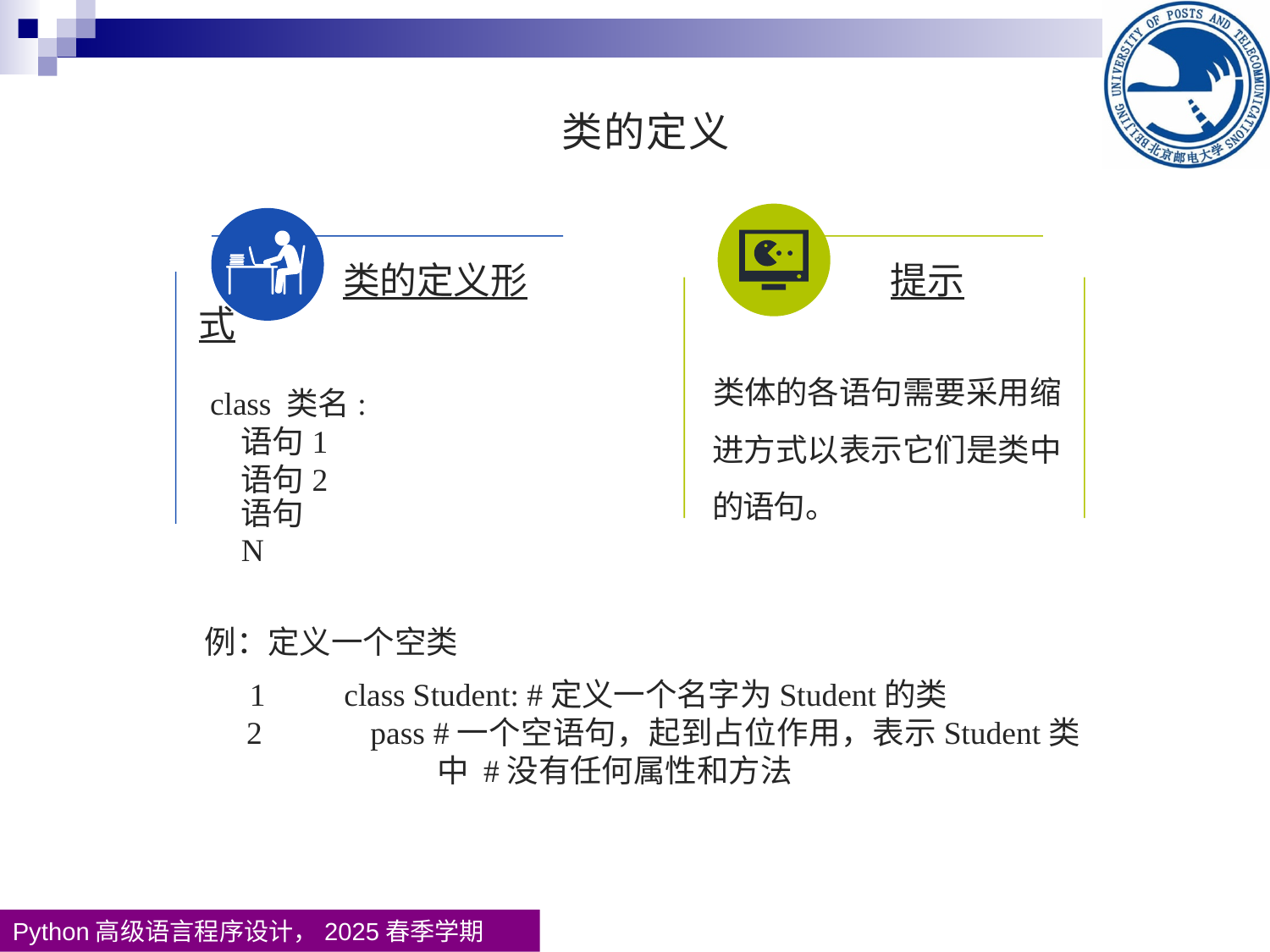

类的定义

	类的定义形式

class 类名:
语句1
语句2

	提示

类体的各语句需要采用缩 进方式以表示它们是类中 的语句。

语句N

例：定义一个空类

1          class Student: #定义一个名字为Student的类
2             pass #一个空语句，起到占位作用，表示Student类中 #没有任何属性和方法